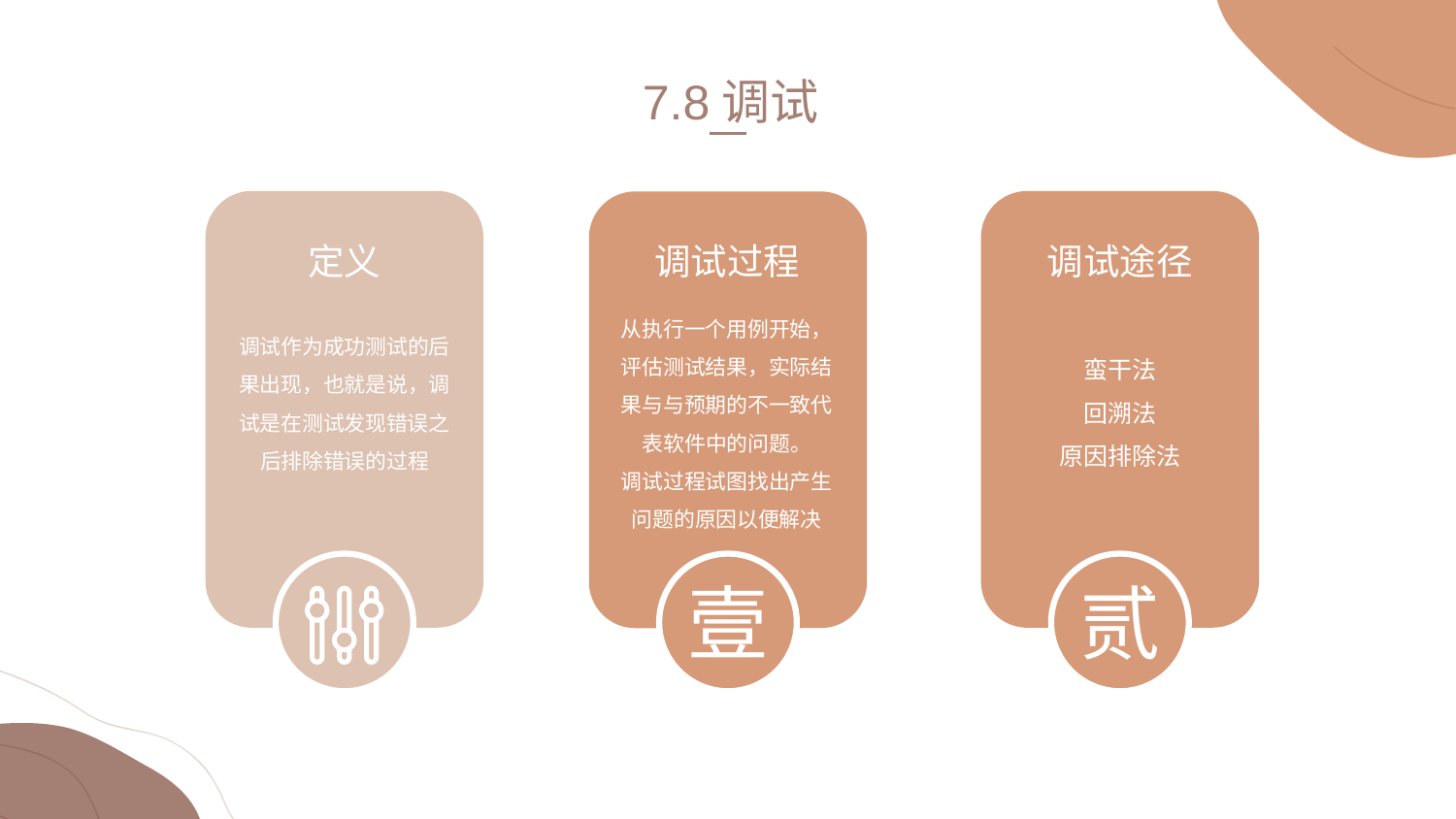

7.8调试

定义
调试过程
调试途径
从执行一个用例开始，评估测试结果，实际结果与与预期的不一致代表软件中的问题。
调试过程试图找出产生问题的原因以便解决
调试作为成功测试的后果出现，也就是说，调试是在测试发现错误之后排除错误的过程
蛮干法
回溯法
原因排除法

壹
贰